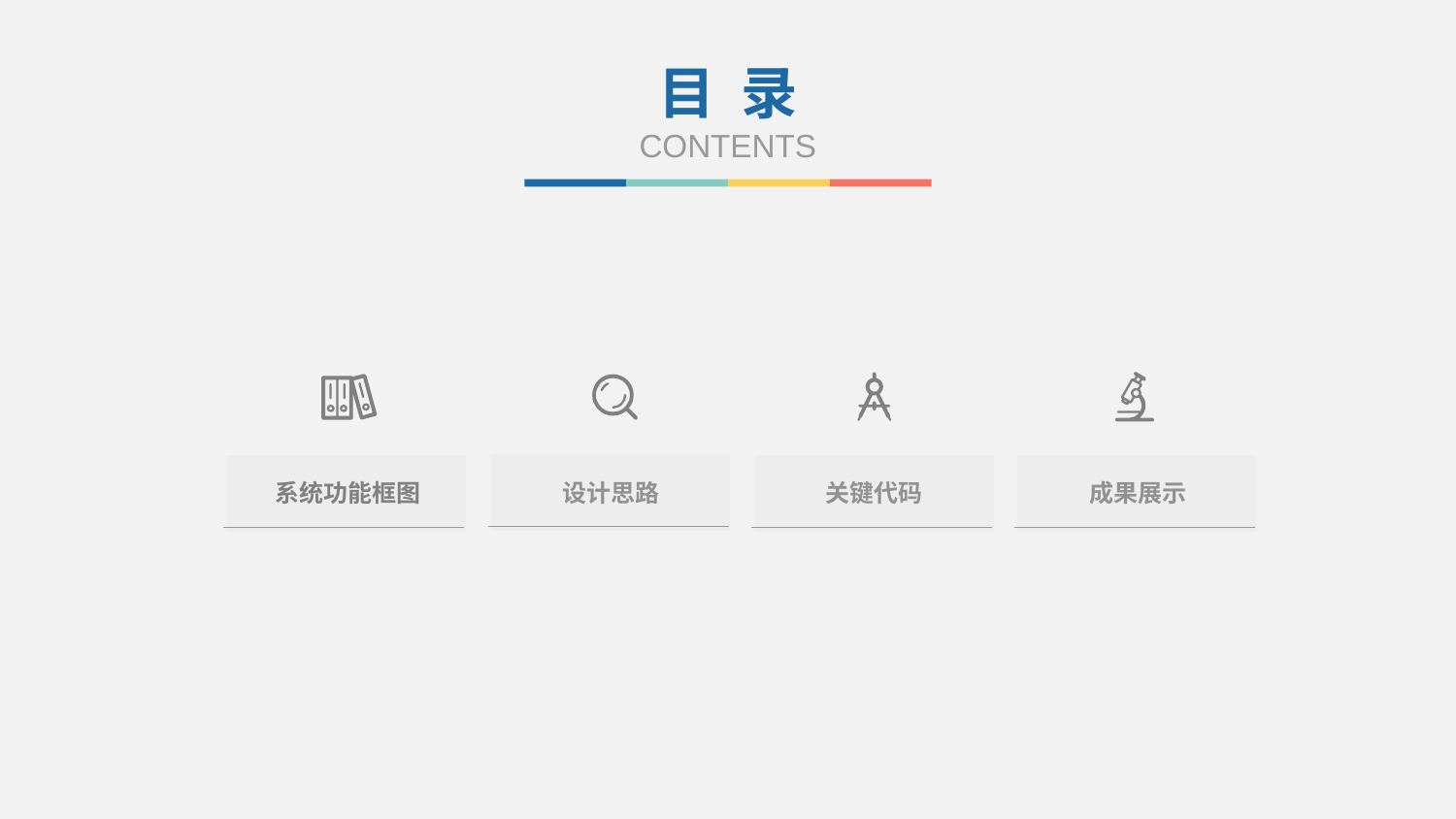

目  录
CONTENTS

系统功能框图
设计思路
关键代码
成果展示